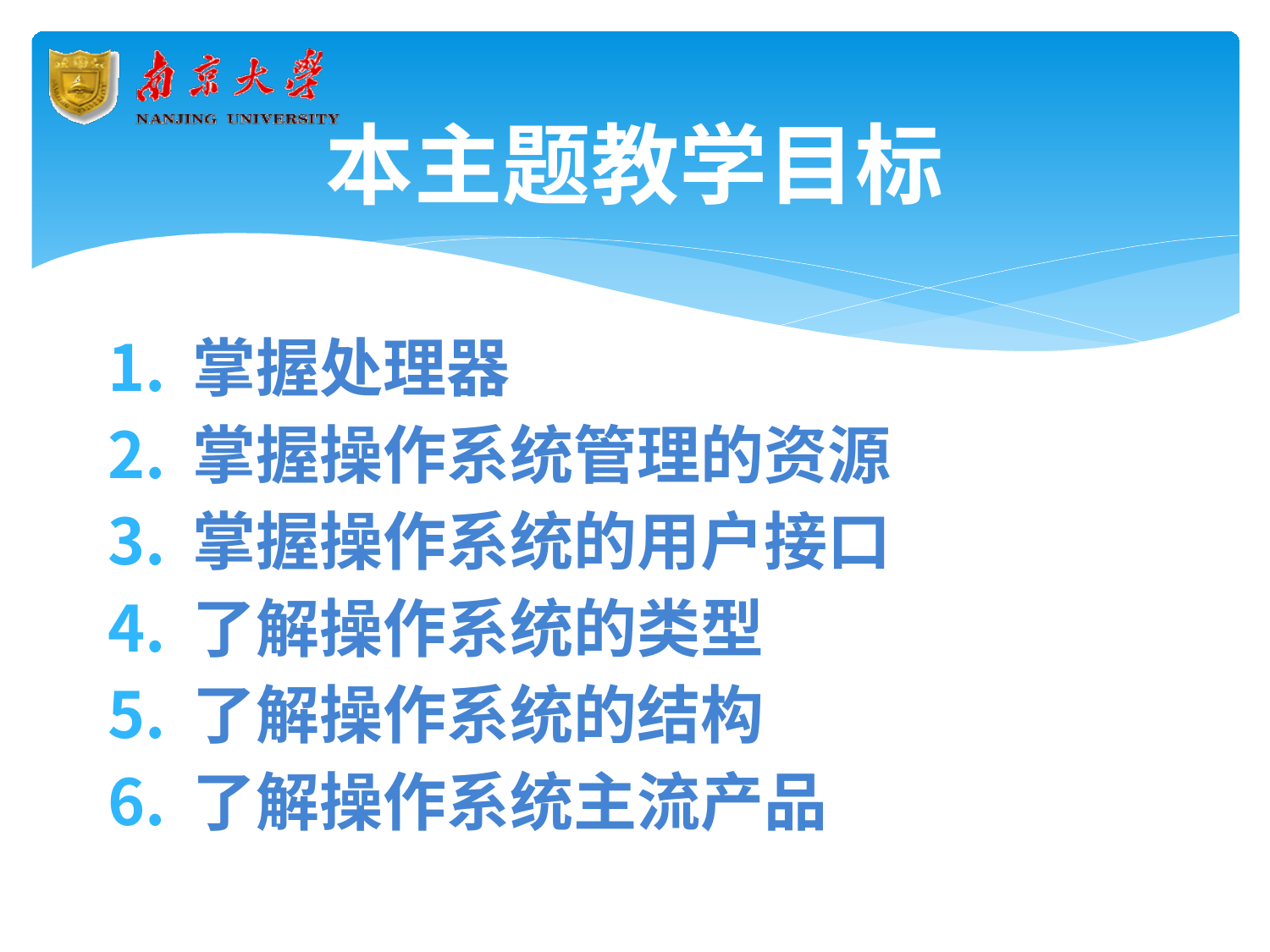

# 本主题教学目标
掌握处理器
掌握操作系统管理的资源
掌握操作系统的用户接口
了解操作系统的类型
了解操作系统的结构
了解操作系统主流产品